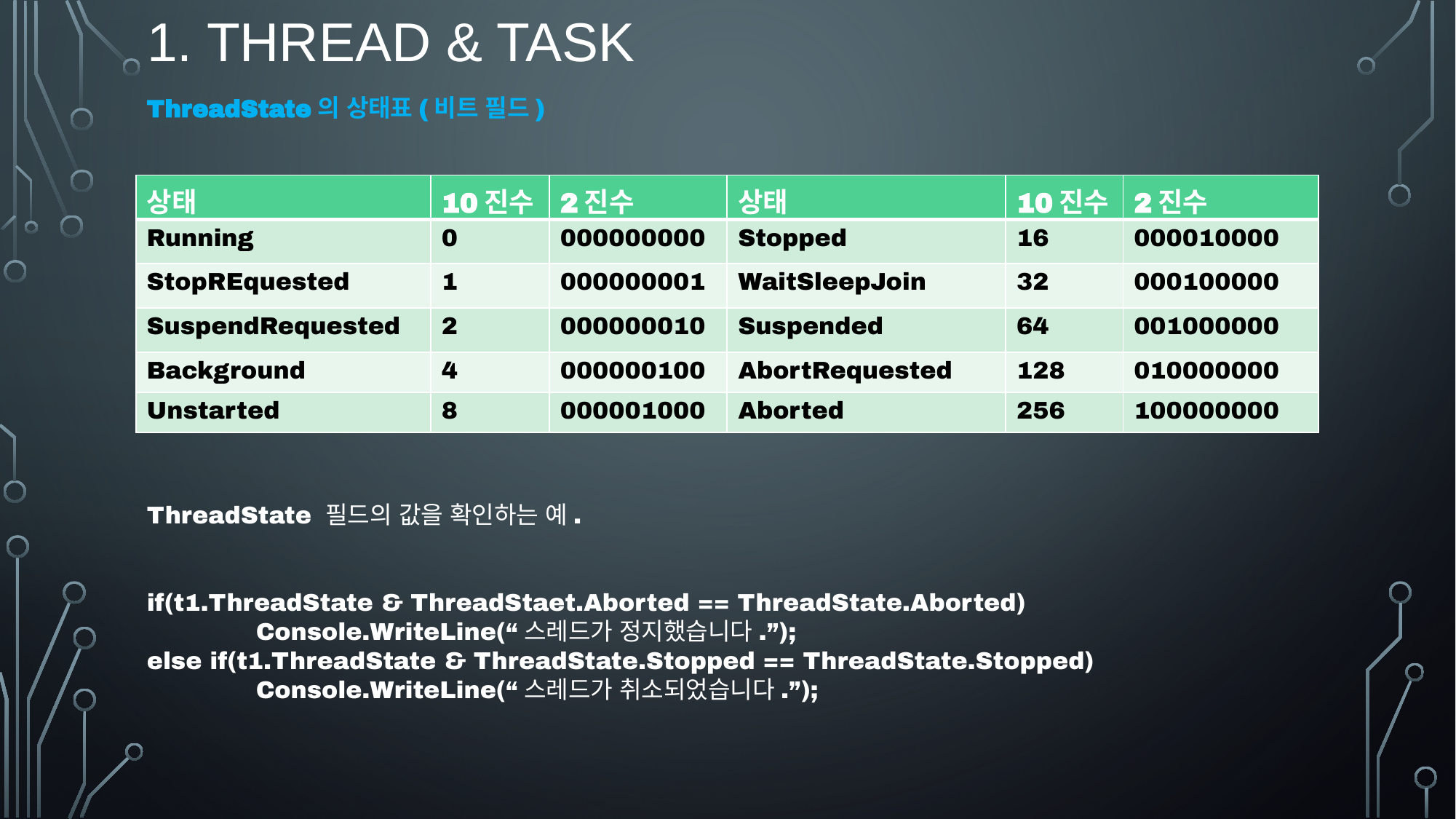

# 1. Thread & task
ThreadState의 상태표(비트 필드)

ThreadState 필드의 값을 확인하는 예.

if(t1.ThreadState & ThreadStaet.Aborted == ThreadState.Aborted)
	Console.WriteLine(“스레드가 정지했습니다.”);
else if(t1.ThreadState & ThreadState.Stopped == ThreadState.Stopped)
	Console.WriteLine(“스레드가 취소되었습니다.”);
| 상태 | 10진수 | 2진수 | 상태 | 10진수 | 2진수 |
| --- | --- | --- | --- | --- | --- |
| Running | 0 | 000000000 | Stopped | 16 | 000010000 |
| StopREquested | 1 | 000000001 | WaitSleepJoin | 32 | 000100000 |
| SuspendRequested | 2 | 000000010 | Suspended | 64 | 001000000 |
| Background | 4 | 000000100 | AbortRequested | 128 | 010000000 |
| Unstarted | 8 | 000001000 | Aborted | 256 | 100000000 |